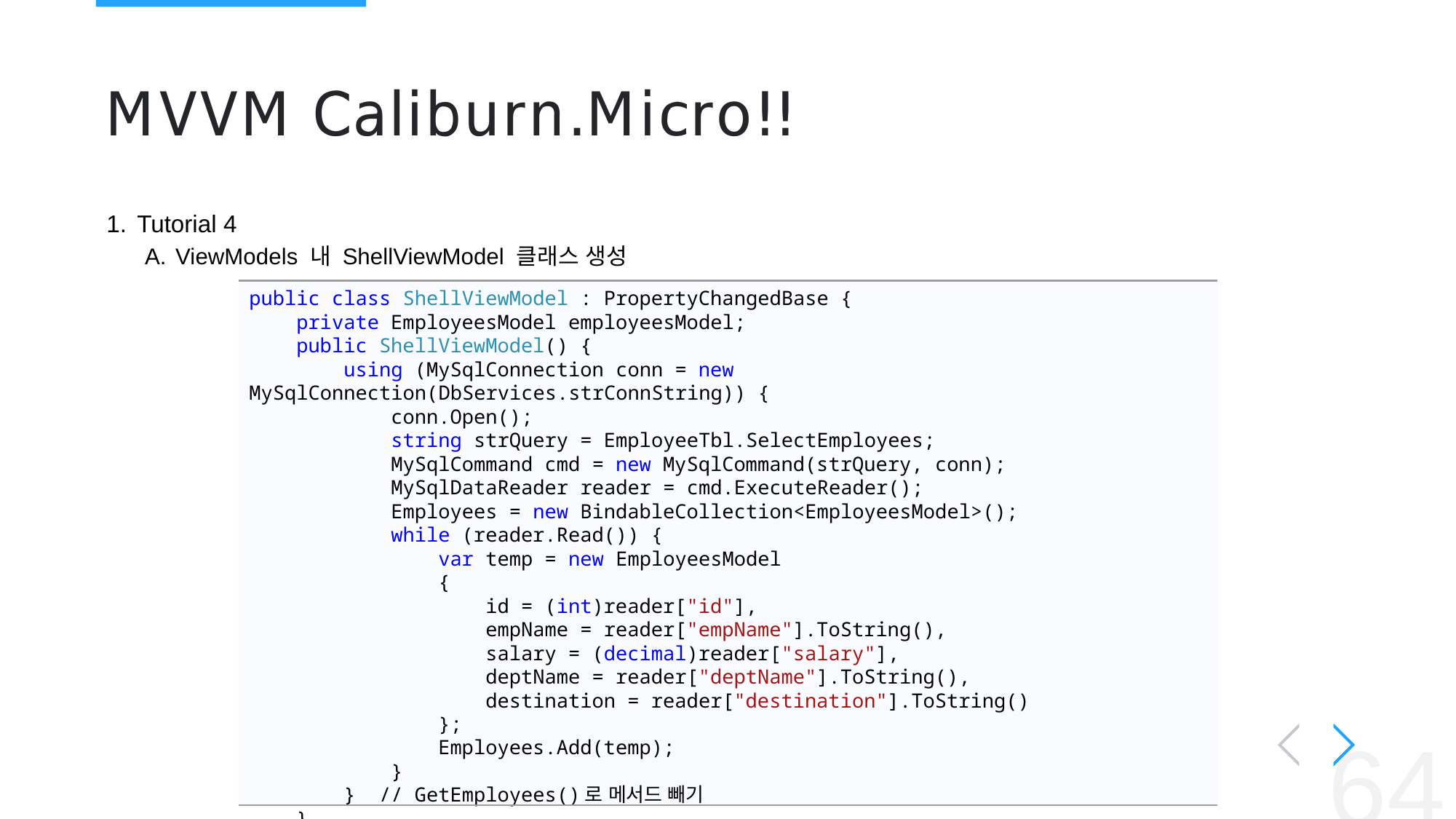

# MVVM Caliburn.Micro!!
Tutorial 4
ViewModels 내 ShellViewModel 클래스 생성
public class ShellViewModel : PropertyChangedBase {
    private EmployeesModel employeesModel;
    public ShellViewModel() {
        using (MySqlConnection conn = new MySqlConnection(DbServices.strConnString)) {
            conn.Open();
            string strQuery = EmployeeTbl.SelectEmployees;
            MySqlCommand cmd = new MySqlCommand(strQuery, conn);
            MySqlDataReader reader = cmd.ExecuteReader();
            Employees = new BindableCollection<EmployeesModel>();
            while (reader.Read()) {
                var temp = new EmployeesModel
                {
                    id = (int)reader["id"],
                    empName = reader["empName"].ToString(),
                    salary = (decimal)reader["salary"],
                    deptName = reader["deptName"].ToString(),
                    destination = reader["destination"].ToString()
                };
                Employees.Add(temp);
            }
        }  // GetEmployees()로 메서드 빼기
    }
64